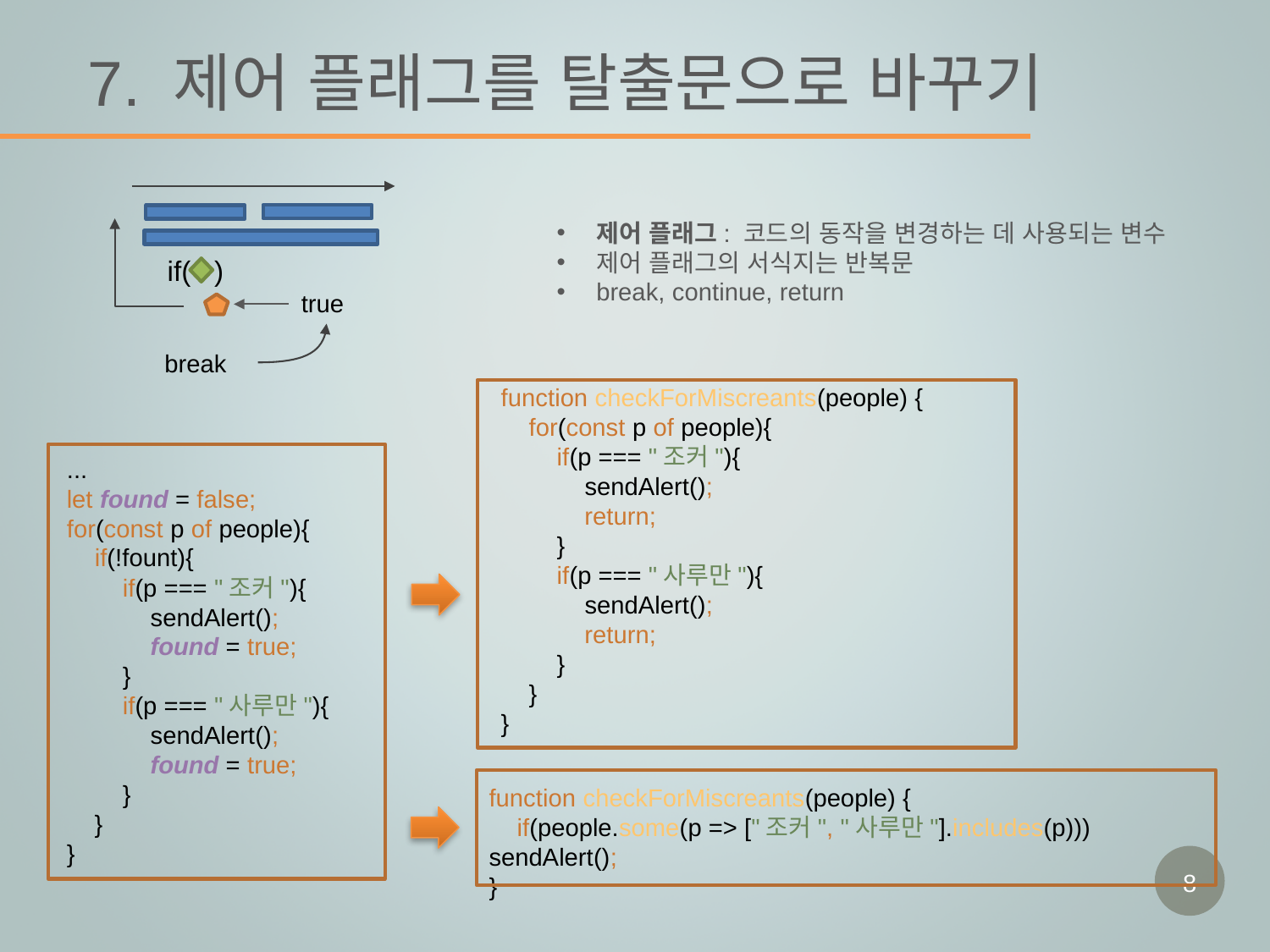

# 7. 제어 플래그를 탈출문으로 바꾸기
제어 플래그: 코드의 동작을 변경하는 데 사용되는 변수
제어 플래그의 서식지는 반복문
break, continue, return

if(   )

true

break
function checkForMiscreants(people) {
    for(const p of people){
        if(p === "조커"){
            sendAlert();
            return;
        }
        if(p === "사루만"){
            sendAlert();
            return;
        }
    }
}

...
let found = false;
for(const p of people){
    if(!fount){
        if(p === "조커"){
            sendAlert();
            found = true;
        }
        if(p === "사루만"){
            sendAlert();
            found = true;
        }
    }
}

function checkForMiscreants(people) {
    if(people.some(p => ["조커", "사루만"].includes(p))) sendAlert();
}